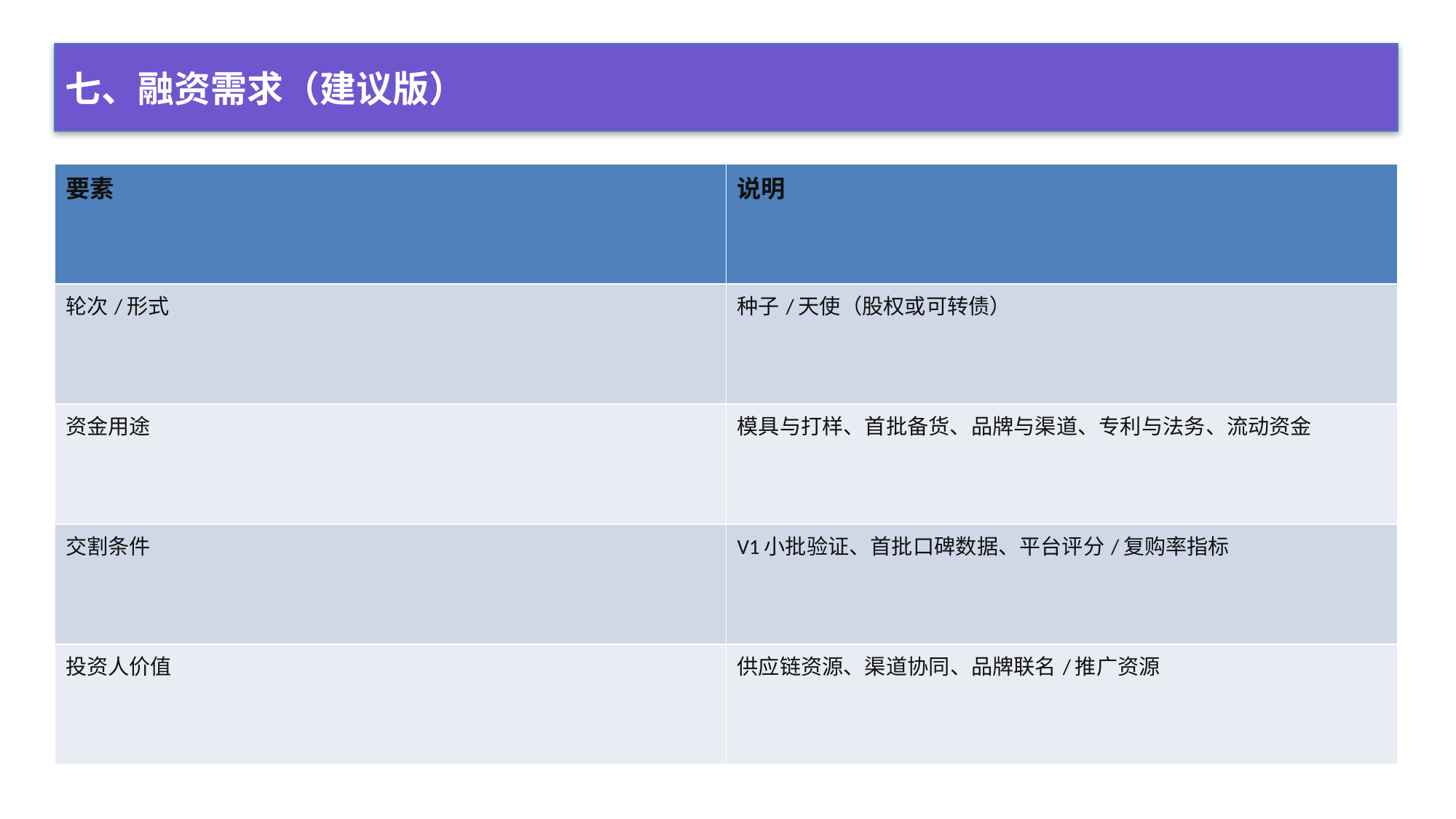

七、融资需求（建议版）
| 要素 | 说明 |
| --- | --- |
| 轮次/形式 | 种子/天使（股权或可转债） |
| 资金用途 | 模具与打样、首批备货、品牌与渠道、专利与法务、流动资金 |
| 交割条件 | V1小批验证、首批口碑数据、平台评分/复购率指标 |
| 投资人价值 | 供应链资源、渠道协同、品牌联名/推广资源 |